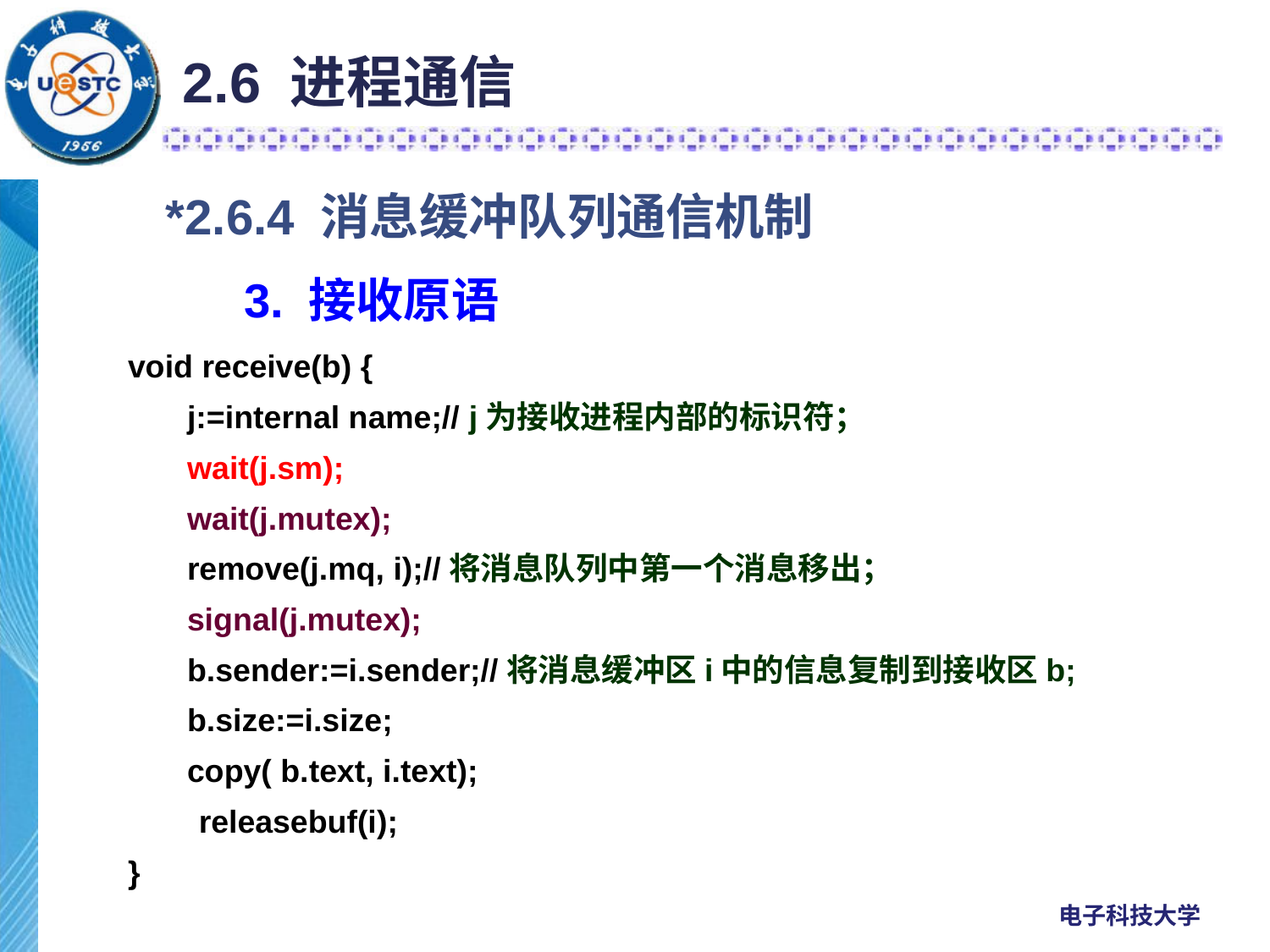

2.6 进程通信

*2.6.4 消息缓冲队列通信机制
3. 接收原语
void receive(b) {
	    j:=internal name;// j为接收进程内部的标识符；
	    wait(j.sm);
	    wait(j.mutex);
	    remove(j.mq, i);//将消息队列中第一个消息移出；
	    signal(j.mutex);
	    b.sender:=i.sender;//将消息缓冲区i中的信息复制到接收区b;
	    b.size:=i.size;
	    copy( b.text, i.text);
        releasebuf(i);
}